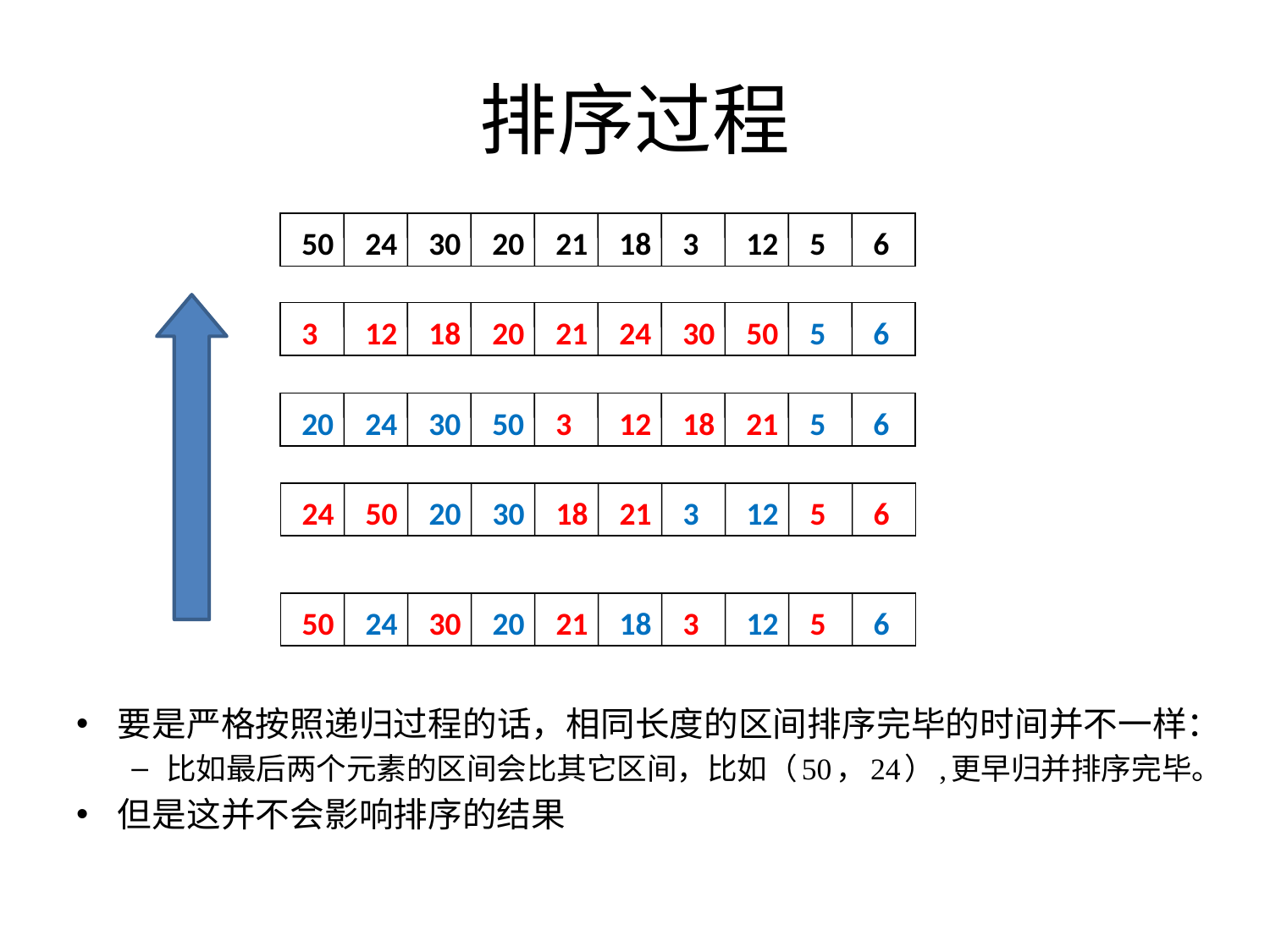

# 排序过程

50
24
30
20
21
18
3
12
5
6

3
12
18
20
21
24
30
50
5
6

20
24
30
50
3
12
18
21
5
6

24
50
20
30
18
21
3
12
5
6

50
24
30
20
21
18
3
12
5
6
要是严格按照递归过程的话，相同长度的区间排序完毕的时间并不一样：
比如最后两个元素的区间会比其它区间，比如（50，24）,更早归并排序完毕。
但是这并不会影响排序的结果